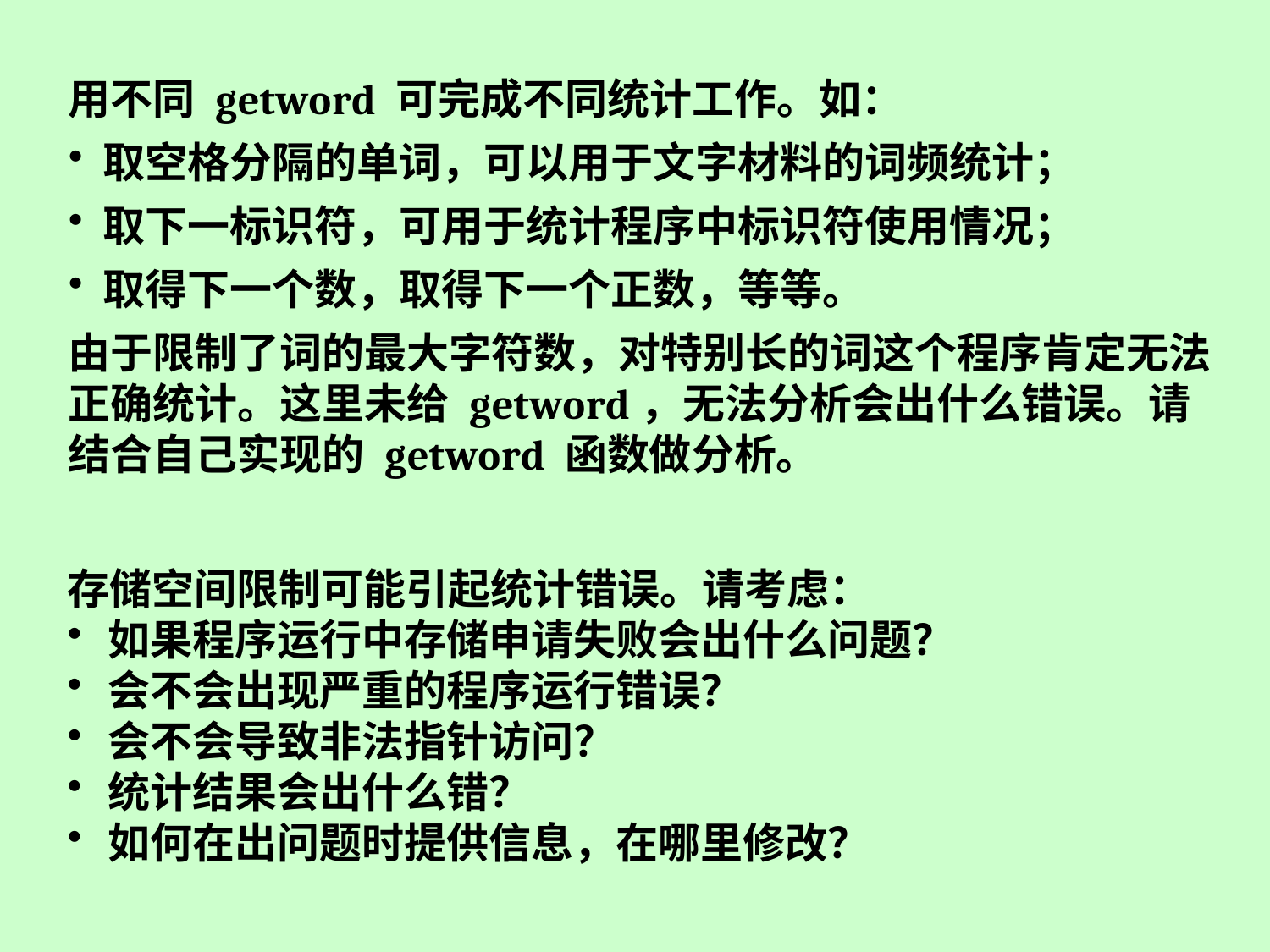

用不同 getword 可完成不同统计工作。如：
 取空格分隔的单词，可以用于文字材料的词频统计；
 取下一标识符，可用于统计程序中标识符使用情况；
 取得下一个数，取得下一个正数，等等。
由于限制了词的最大字符数，对特别长的词这个程序肯定无法正确统计。这里未给 getword，无法分析会出什么错误。请结合自己实现的 getword 函数做分析。
存储空间限制可能引起统计错误。请考虑：
如果程序运行中存储申请失败会出什么问题？
会不会出现严重的程序运行错误？
会不会导致非法指针访问？
统计结果会出什么错？
如何在出问题时提供信息，在哪里修改？
89